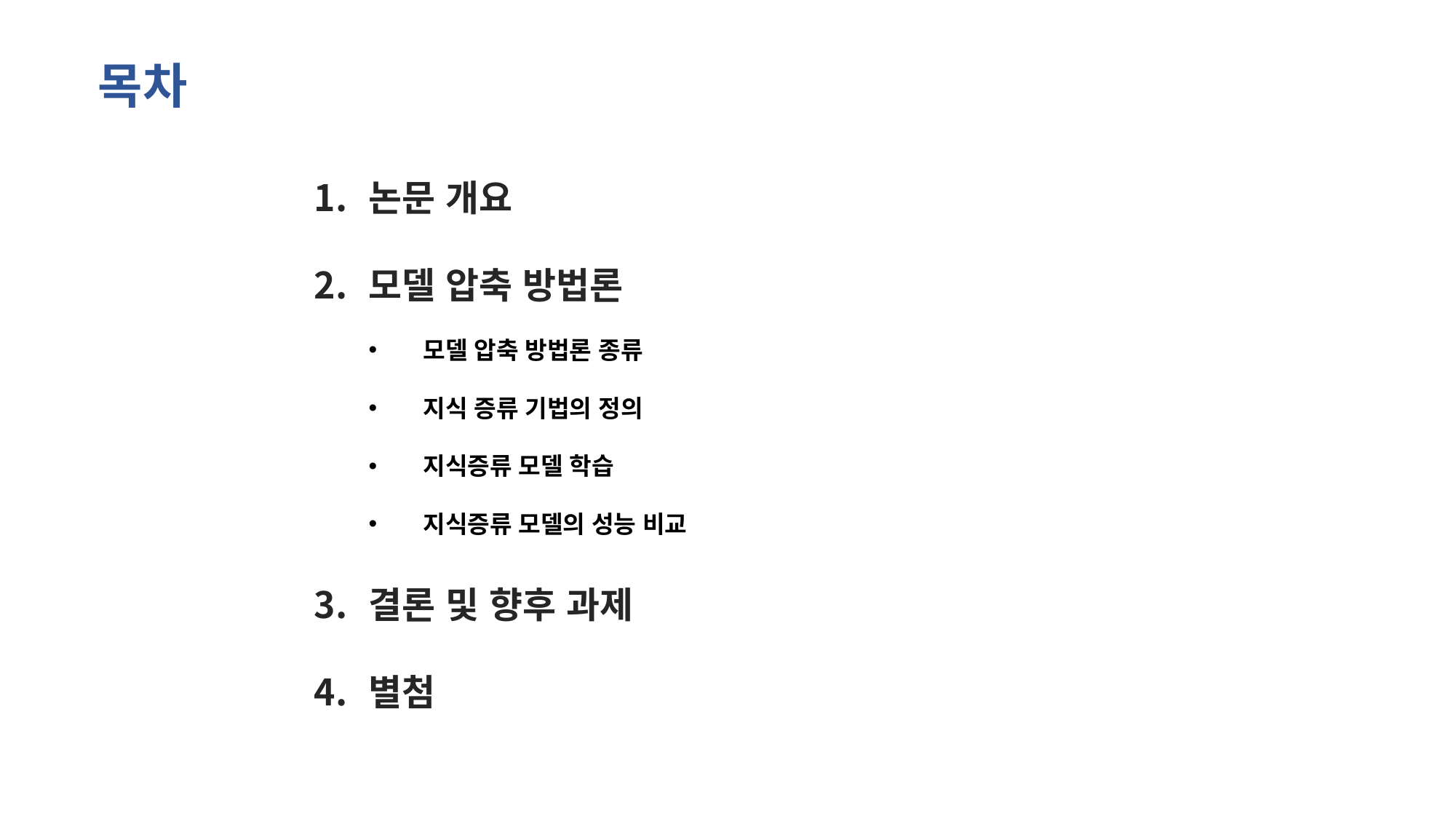

목차
논문 개요
모델 압축 방법론
모델 압축 방법론 종류
지식 증류 기법의 정의
지식증류 모델 학습
지식증류 모델의 성능 비교
결론 및 향후 과제
별첨